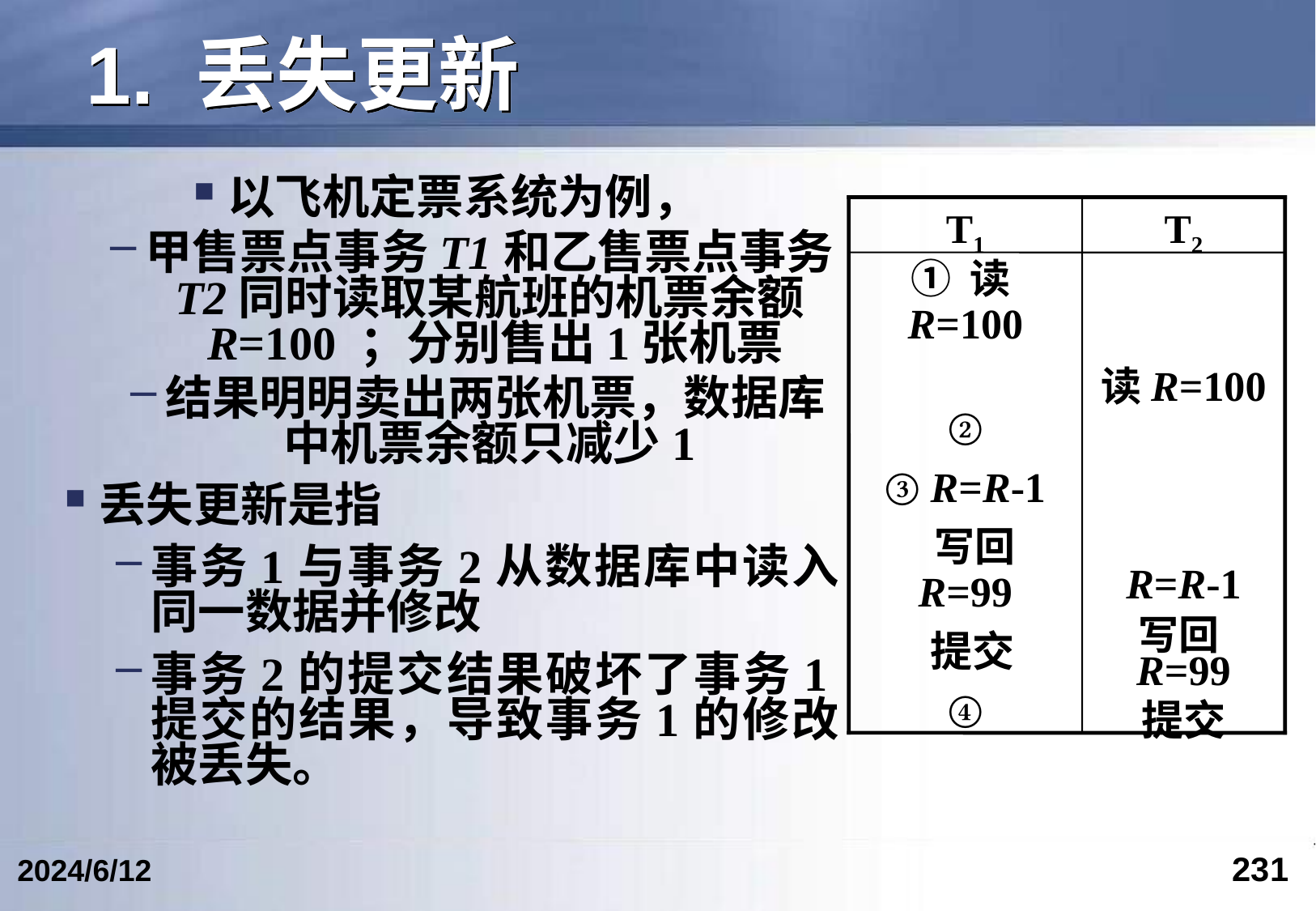

# 1. 丢失更新
以飞机定票系统为例，
甲售票点事务T1和乙售票点事务T2同时读取某航班的机票余额R=100 ；分别售出1张机票
结果明明卖出两张机票，数据库中机票余额只减少1
丢失更新是指
事务1与事务2从数据库中读入同一数据并修改
事务2的提交结果破坏了事务1提交的结果，导致事务1的修改被丢失。
T1

T2

① 读R=100

②
③ R=R-1
  写回R=99
 提交
④

读R=100

R=R-1
写回R=99
提交

231
2024/6/12